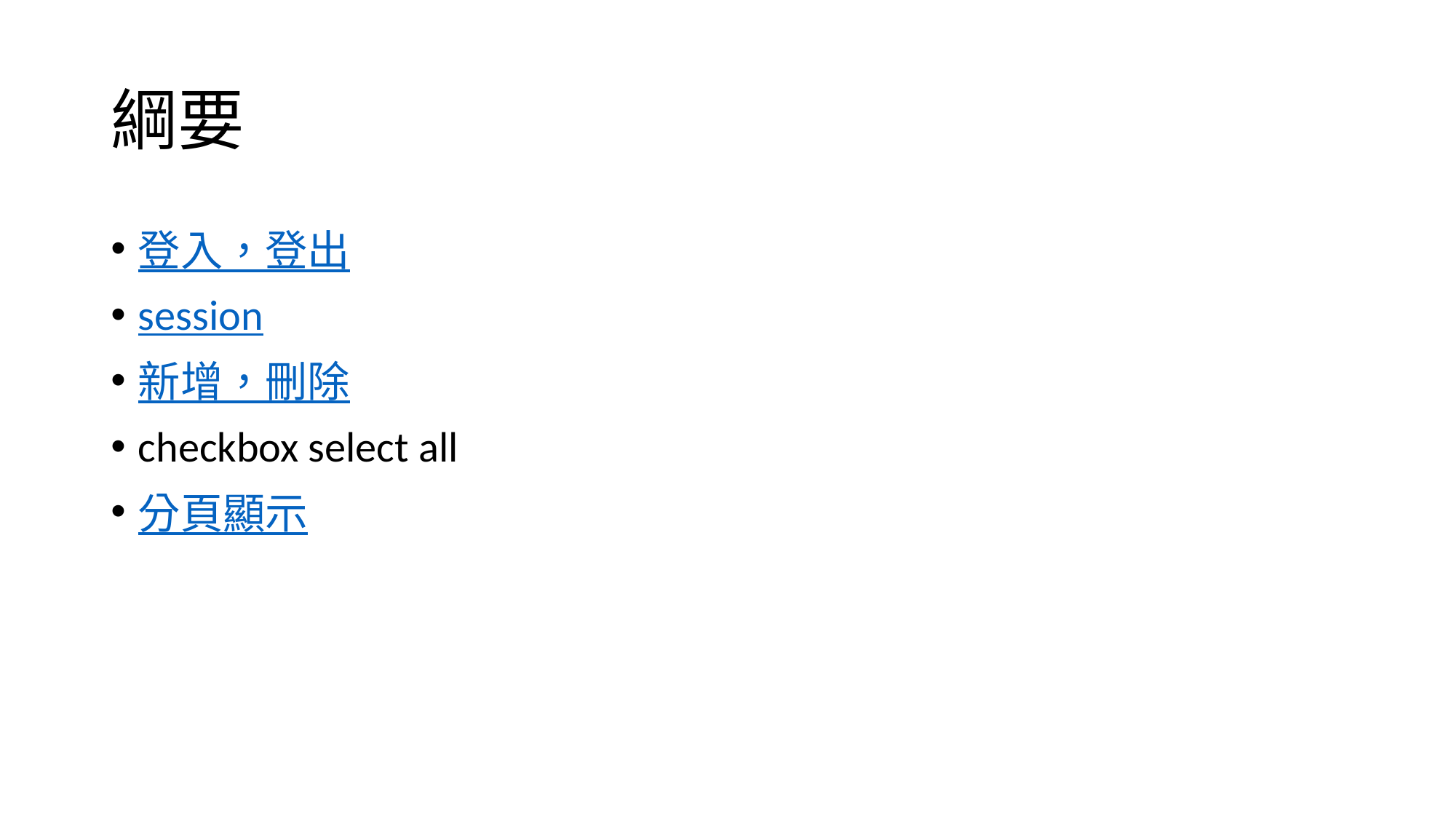

# 綱要
登入，登出
session
新增，刪除
checkbox select all
分頁顯示